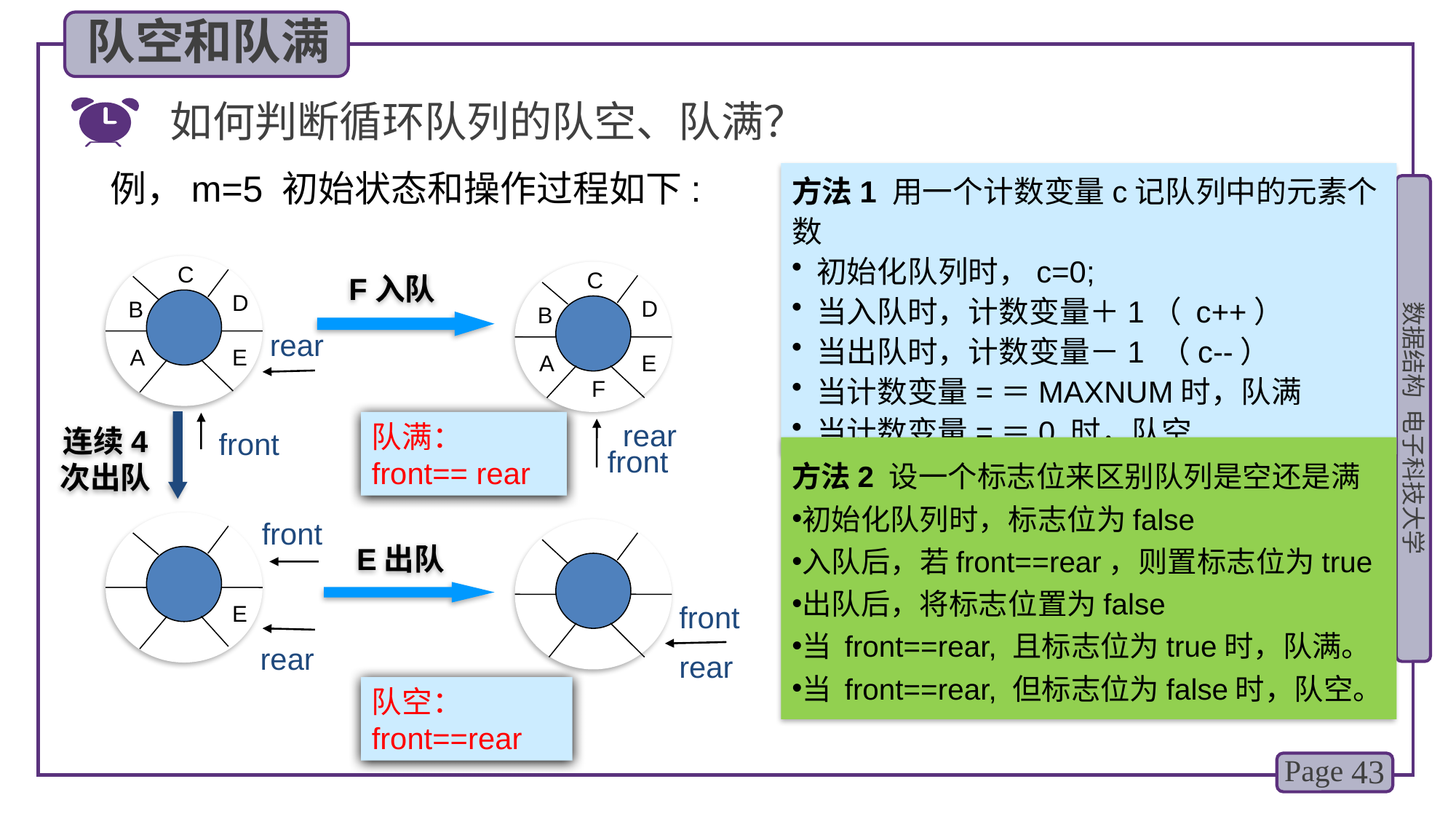

队空和队满

如何判断循环队列的队空、队满？

方法1 用一个计数变量c记队列中的元素个数
 初始化队列时，c=0;
 当入队时，计数变量＋1（ c++）
 当出队时，计数变量－1 （c--）
 当计数变量=＝MAXNUM时，队满
 当计数变量=＝0 时，队空
例，m=5 初始状态和操作过程如下:
C

D
B

rear

A
E

front
C

D
B

A
E

F
rear

front

F入队

连续4
次出队
队满：
front== rear
方法2 设一个标志位来区别队列是空还是满
初始化队列时，标志位为false
入队后，若front==rear，则置标志位为true
出队后，将标志位置为false
当 front==rear, 且标志位为true时，队满。
当 front==rear, 但标志位为false时，队空。
 front

E

rear

front

rear
E出队

队空：
front==rear